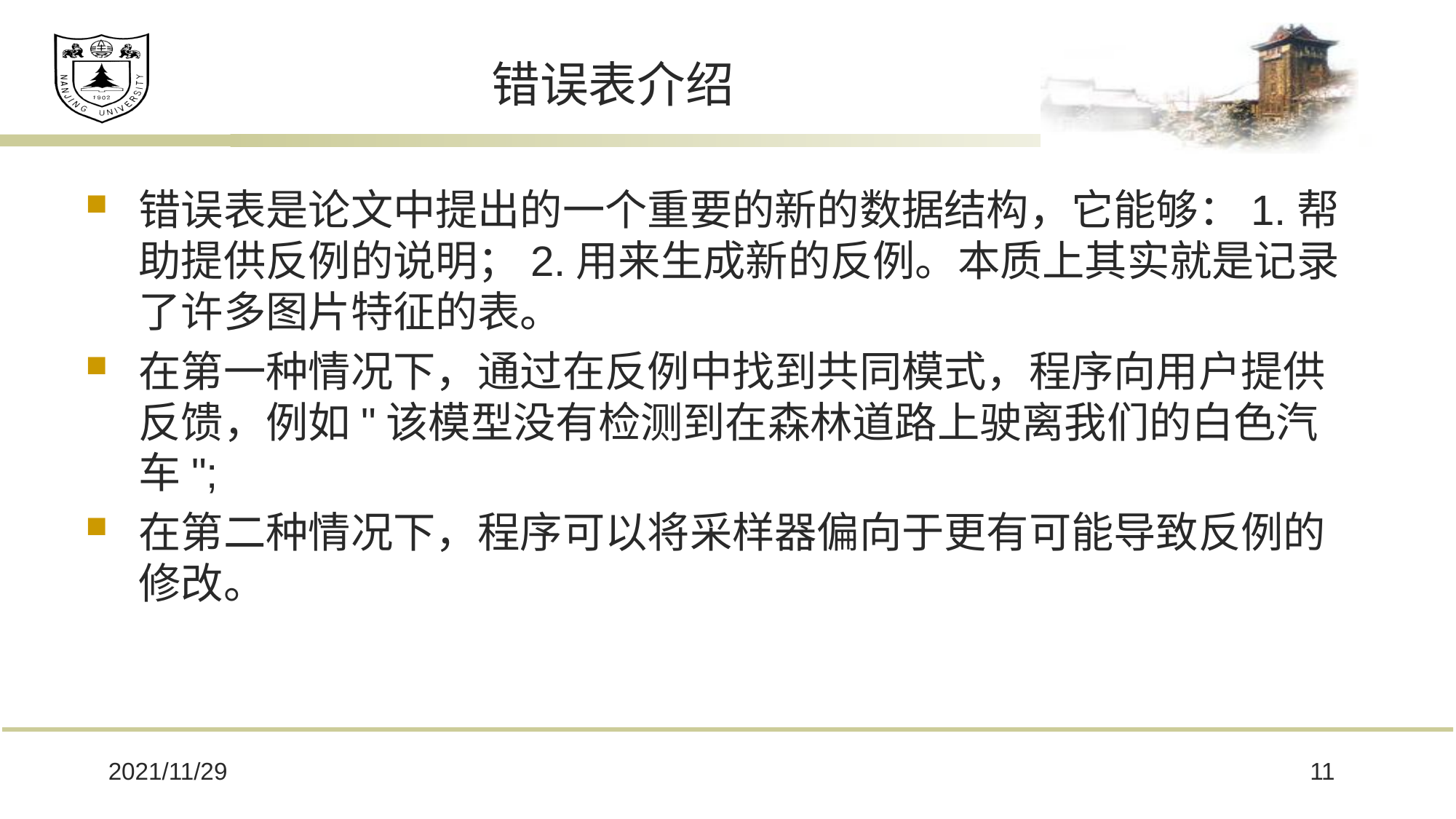

# 错误表介绍
错误表是论文中提出的一个重要的新的数据结构，它能够：1.帮助提供反例的说明；2.用来生成新的反例。本质上其实就是记录了许多图片特征的表。
在第一种情况下，通过在反例中找到共同模式，程序向用户提供反馈，例如"该模型没有检测到在森林道路上驶离我们的白色汽车";
在第二种情况下，程序可以将采样器偏向于更有可能导致反例的修改。
2021/11/29
11